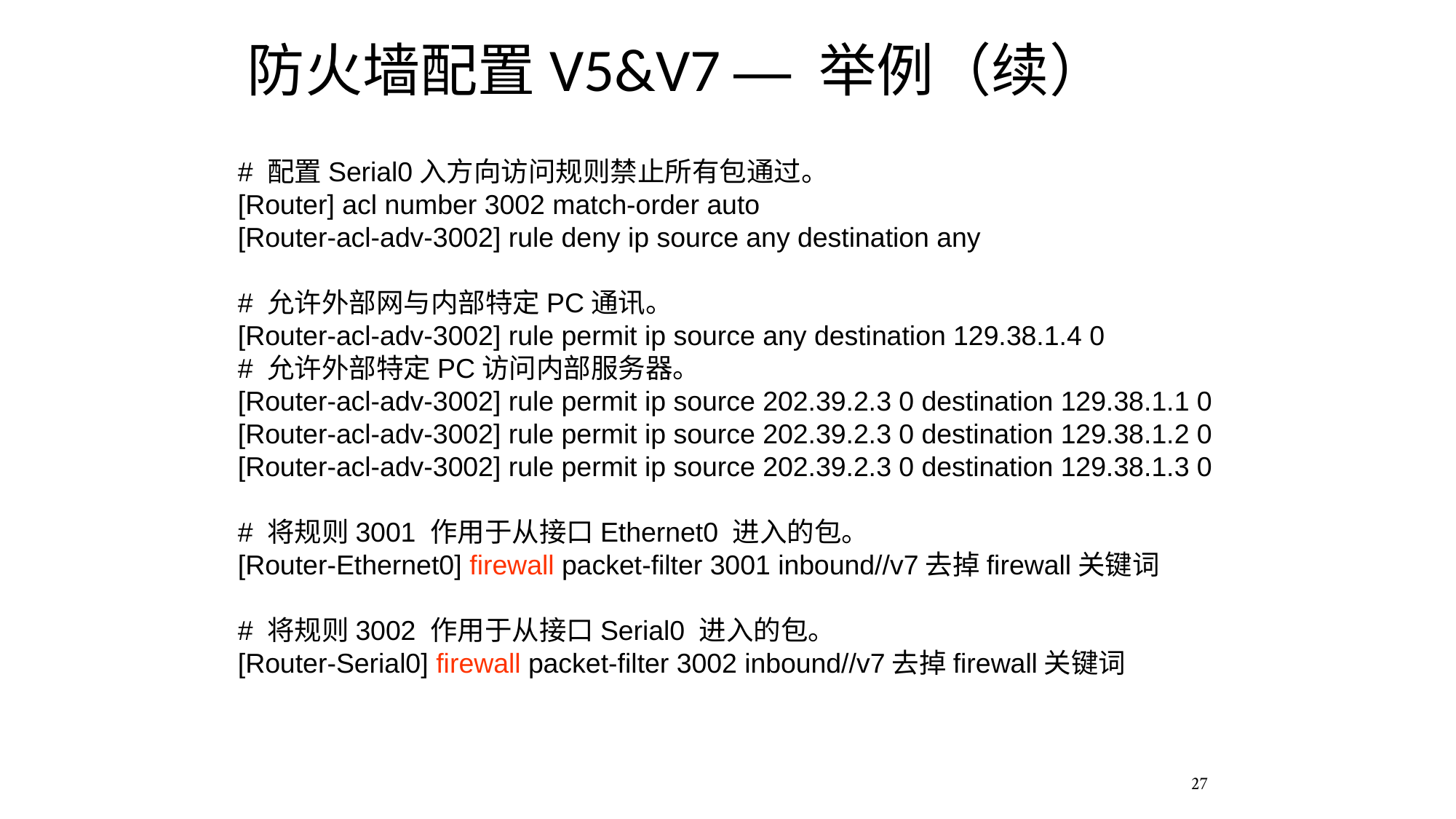

# 防火墙配置V5&V7 — 举例（续）
# 配置Serial0入方向访问规则禁止所有包通过。
[Router] acl number 3002 match-order auto
[Router-acl-adv-3002] rule deny ip source any destination any

# 允许外部网与内部特定PC通讯。
[Router-acl-adv-3002] rule permit ip source any destination 129.38.1.4 0
# 允许外部特定PC访问内部服务器。
[Router-acl-adv-3002] rule permit ip source 202.39.2.3 0 destination 129.38.1.1 0
[Router-acl-adv-3002] rule permit ip source 202.39.2.3 0 destination 129.38.1.2 0
[Router-acl-adv-3002] rule permit ip source 202.39.2.3 0 destination 129.38.1.3 0

# 将规则3001 作用于从接口Ethernet0 进入的包。
[Router-Ethernet0] firewall packet-filter 3001 inbound//v7去掉firewall关键词

# 将规则3002 作用于从接口Serial0 进入的包。
[Router-Serial0] firewall packet-filter 3002 inbound//v7去掉firewall关键词

27